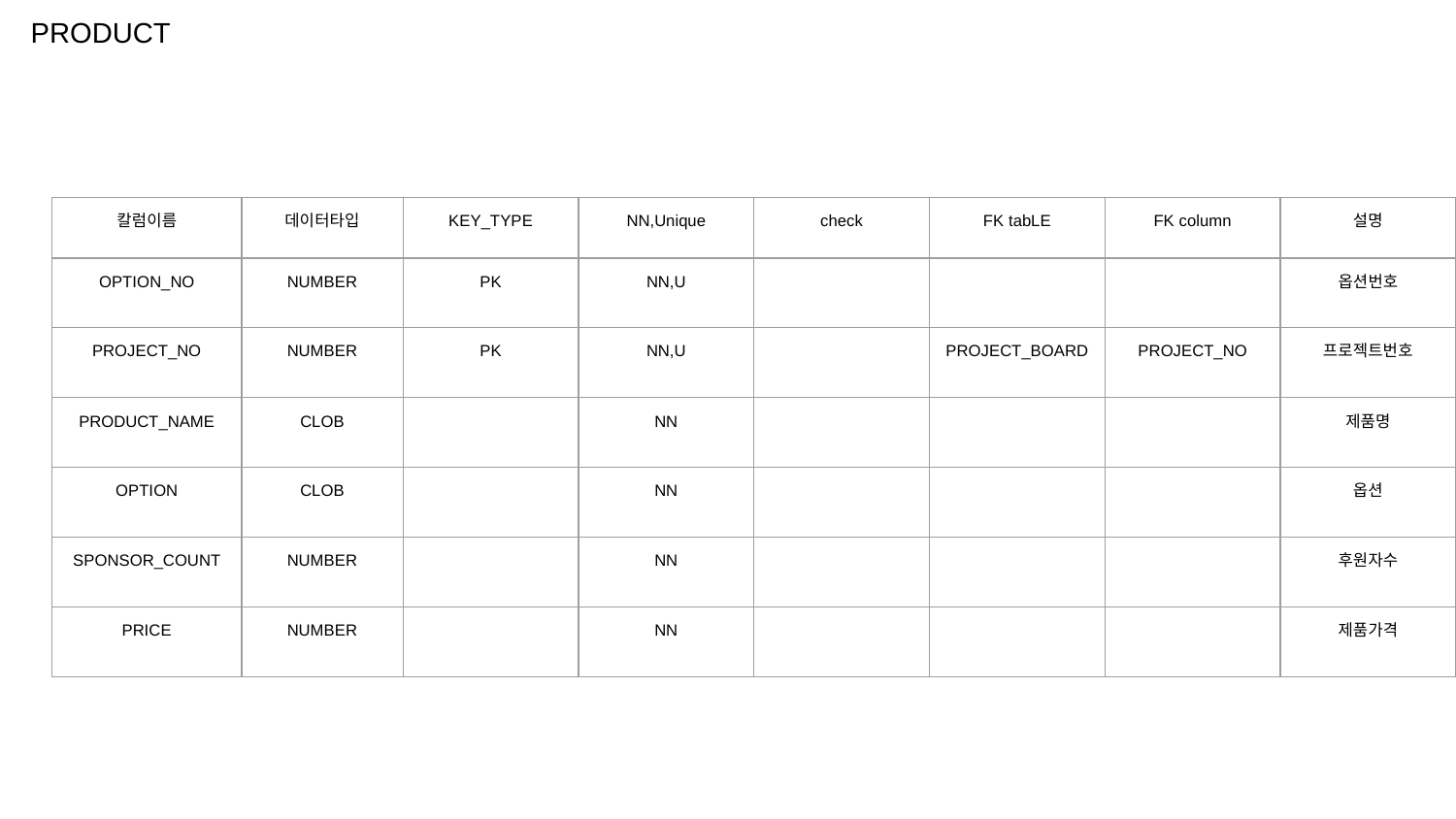

PRODUCT
| 칼럼이름 | 데이터타입 | KEY\_TYPE | NN,Unique | check | FK tabLE | FK column | 설명 |
| --- | --- | --- | --- | --- | --- | --- | --- |
| OPTION\_NO | NUMBER | PK | NN,U |  |  |  | 옵션번호 |
| PROJECT\_NO | NUMBER | PK | NN,U |  | PROJECT\_BOARD | PROJECT\_NO | 프로젝트번호 |
| PRODUCT\_NAME | CLOB |  | NN |  |  |  | 제품명 |
| OPTION | CLOB |  | NN |  |  |  | 옵션 |
| SPONSOR\_COUNT | NUMBER |  | NN |  |  |  | 후원자수 |
| PRICE | NUMBER |  | NN |  |  |  | 제품가격 |